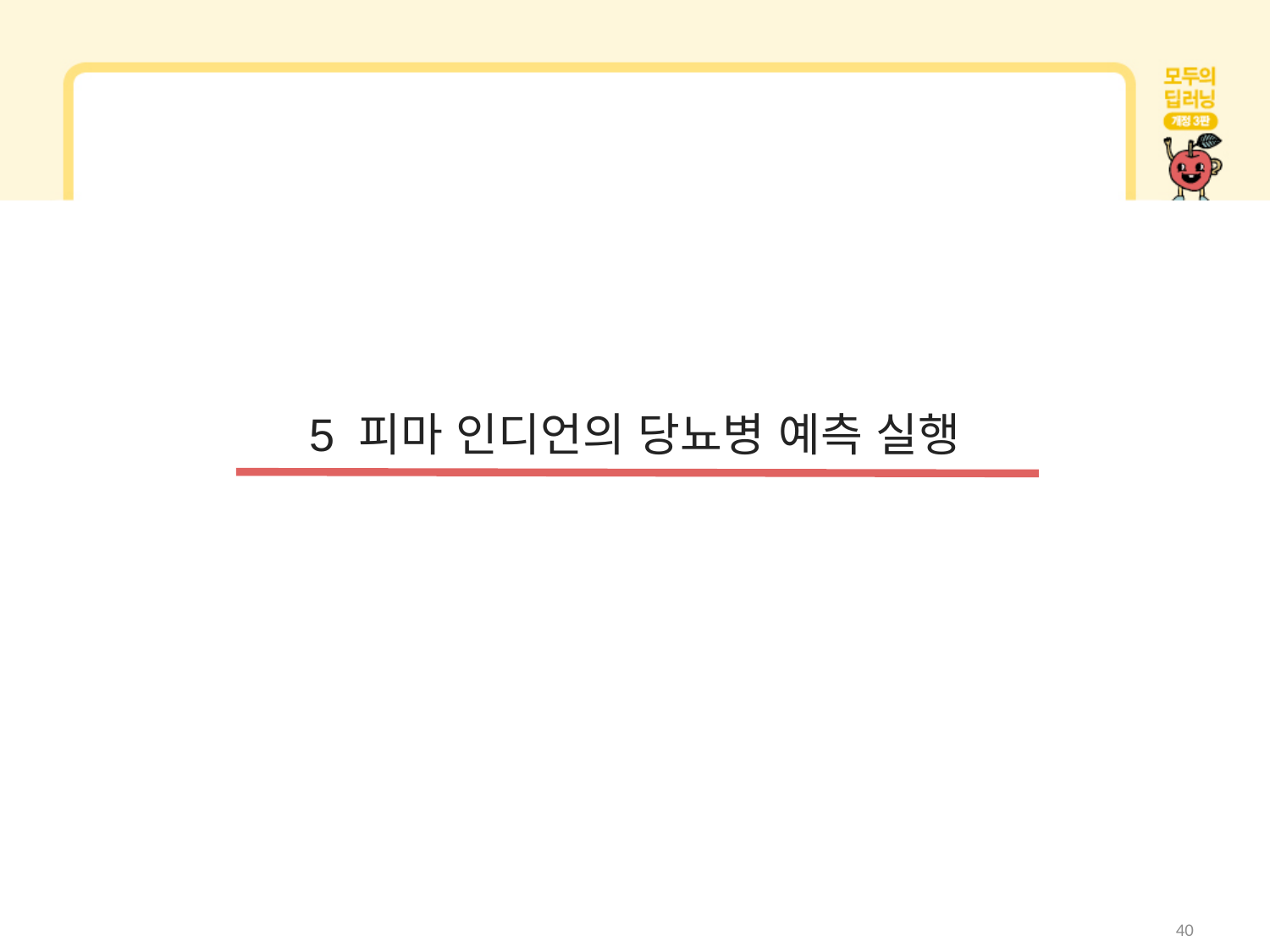

5 피마 인디언의 당뇨병 예측 실행
40